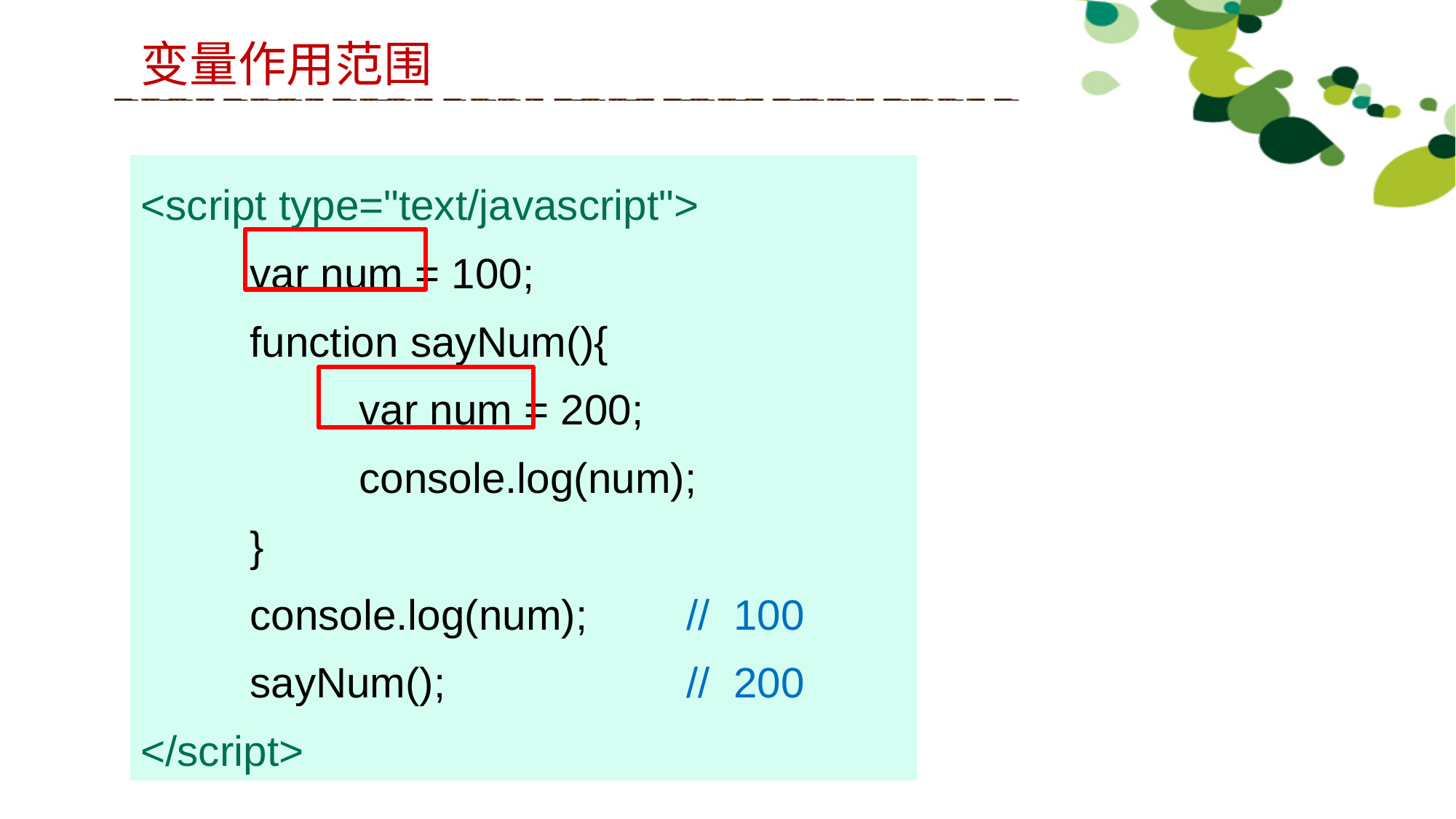

变量作用范围
<script type="text/javascript">
	var num = 100;
	function sayNum(){
		var num = 200;
		console.log(num);
	}
	console.log(num);	//  100
	sayNum();			//  200
</script>